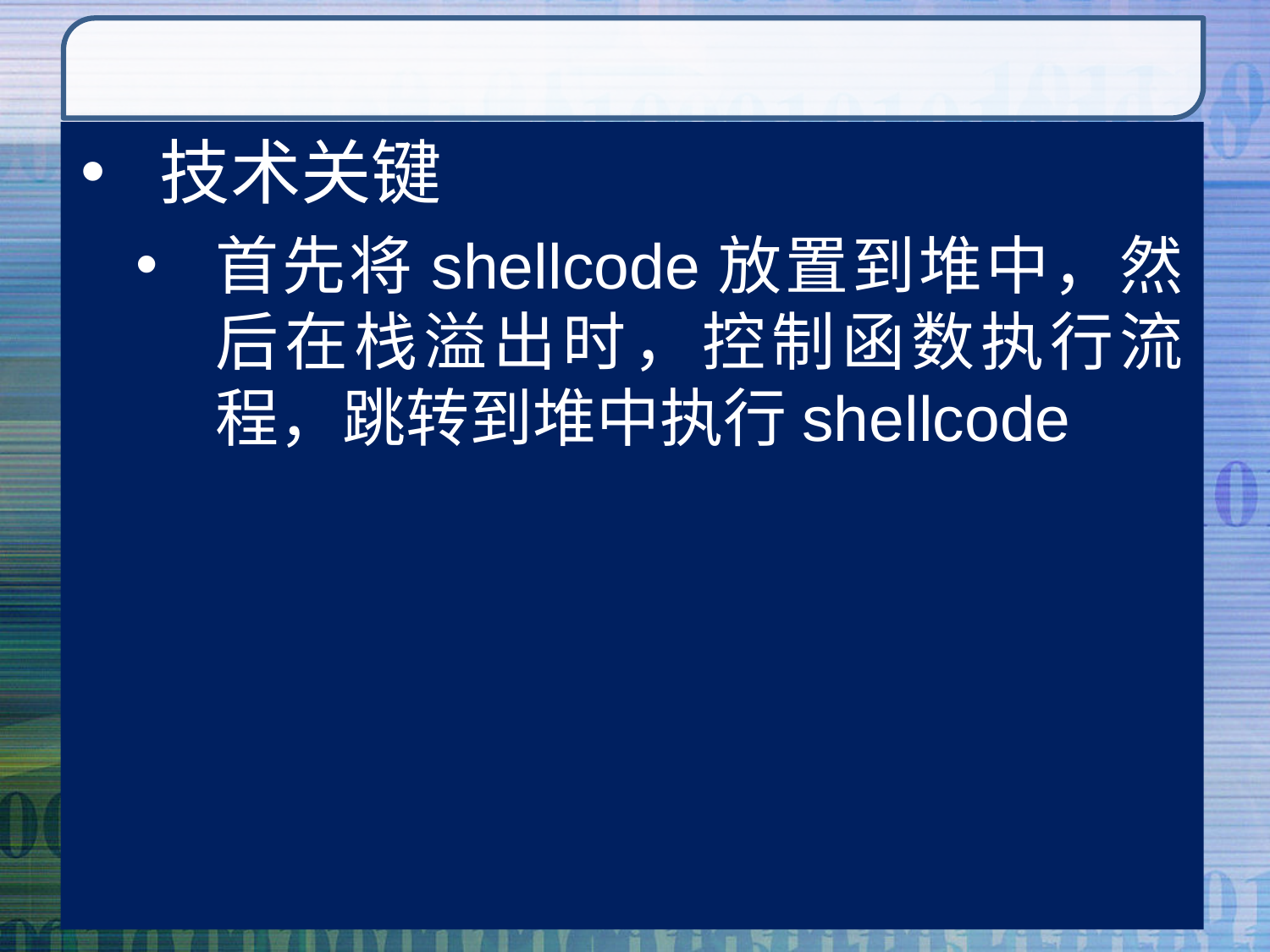

#
技术关键
首先将shellcode放置到堆中，然后在栈溢出时，控制函数执行流程，跳转到堆中执行shellcode